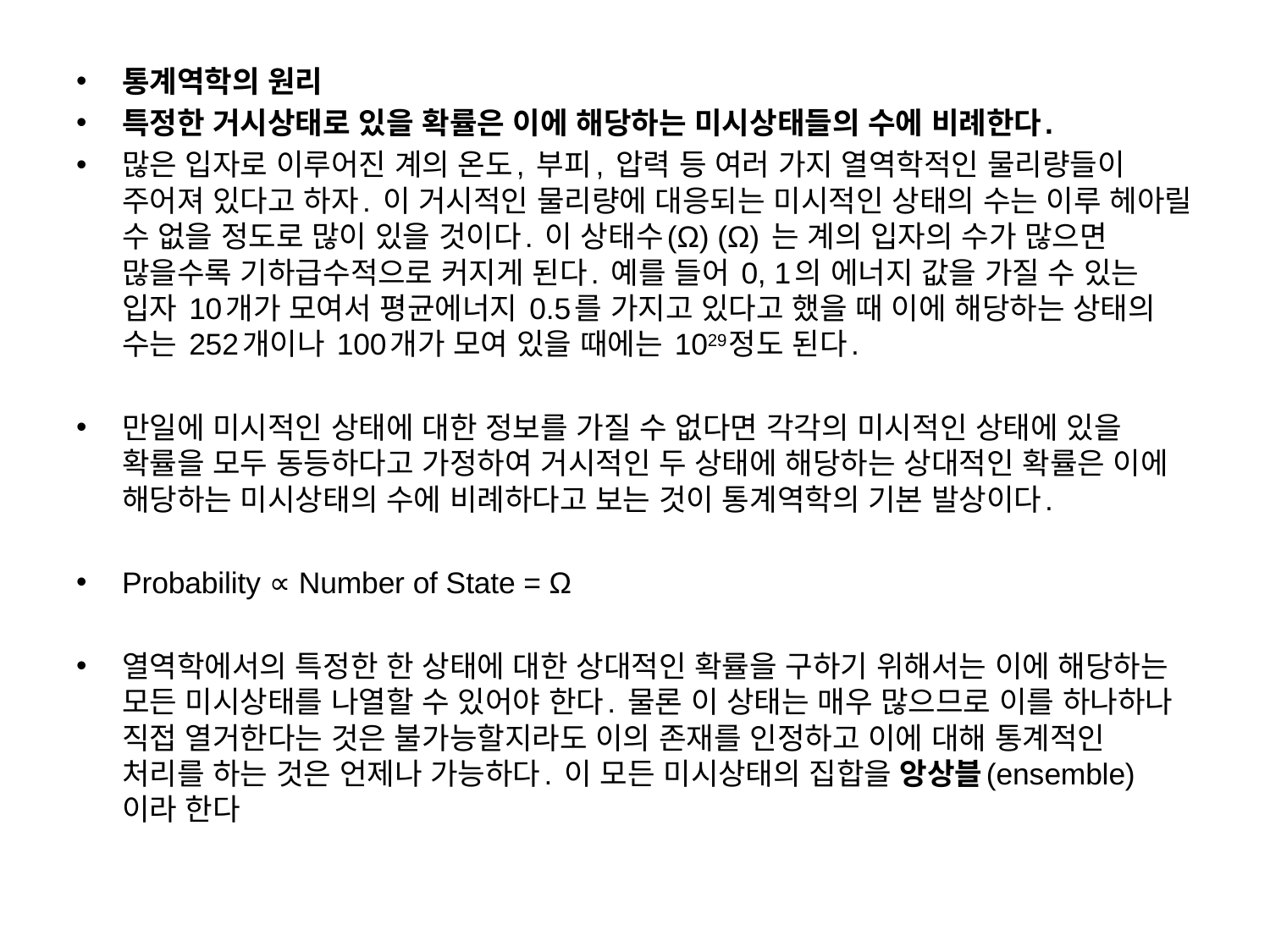

통계역학의 원리
특정한 거시상태로 있을 확률은 이에 해당하는 미시상태들의 수에 비례한다.
많은 입자로 이루어진 계의 온도, 부피, 압력 등 여러 가지 열역학적인 물리량들이 주어져 있다고 하자. 이 거시적인 물리량에 대응되는 미시적인 상태의 수는 이루 헤아릴 수 없을 정도로 많이 있을 것이다. 이 상태수(Ω) (Ω) 는 계의 입자의 수가 많으면 많을수록 기하급수적으로 커지게 된다. 예를 들어 0, 1의 에너지 값을 가질 수 있는 입자 10개가 모여서 평균에너지 0.5를 가지고 있다고 했을 때 이에 해당하는 상태의 수는 252개이나 100개가 모여 있을 때에는 1029정도 된다.

만일에 미시적인 상태에 대한 정보를 가질 수 없다면 각각의 미시적인 상태에 있을 확률을 모두 동등하다고 가정하여 거시적인 두 상태에 해당하는 상대적인 확률은 이에 해당하는 미시상태의 수에 비례하다고 보는 것이 통계역학의 기본 발상이다.

Probability ∝ Number of State = Ω

열역학에서의 특정한 한 상태에 대한 상대적인 확률을 구하기 위해서는 이에 해당하는 모든 미시상태를 나열할 수 있어야 한다. 물론 이 상태는 매우 많으므로 이를 하나하나 직접 열거한다는 것은 불가능할지라도 이의 존재를 인정하고 이에 대해 통계적인 처리를 하는 것은 언제나 가능하다. 이 모든 미시상태의 집합을 앙상블(ensemble)이라 한다